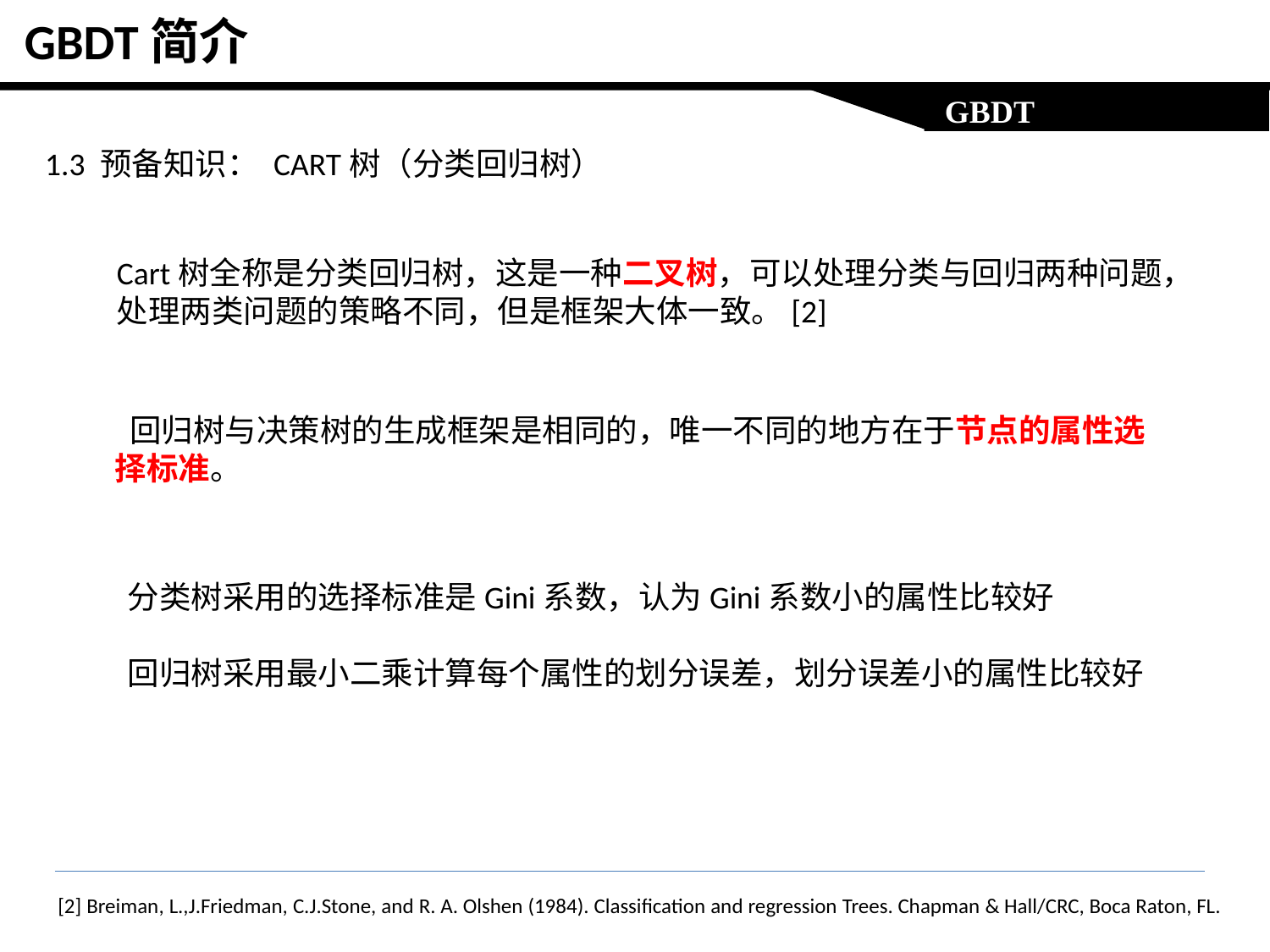

GBDT简介

 GBDT
1.3 预备知识： CART树（分类回归树）
Cart树全称是分类回归树，这是一种二叉树，可以处理分类与回归两种问题，
处理两类问题的策略不同，但是框架大体一致。[2]

 回归树与决策树的生成框架是相同的，唯一不同的地方在于节点的属性选择标准。

分类树采用的选择标准是Gini系数，认为Gini系数小的属性比较好

回归树采用最小二乘计算每个属性的划分误差，划分误差小的属性比较好
[2] Breiman, L.,J.Friedman, C.J.Stone, and R. A. Olshen (1984). Classification and regression Trees. Chapman & Hall/CRC, Boca Raton, FL.